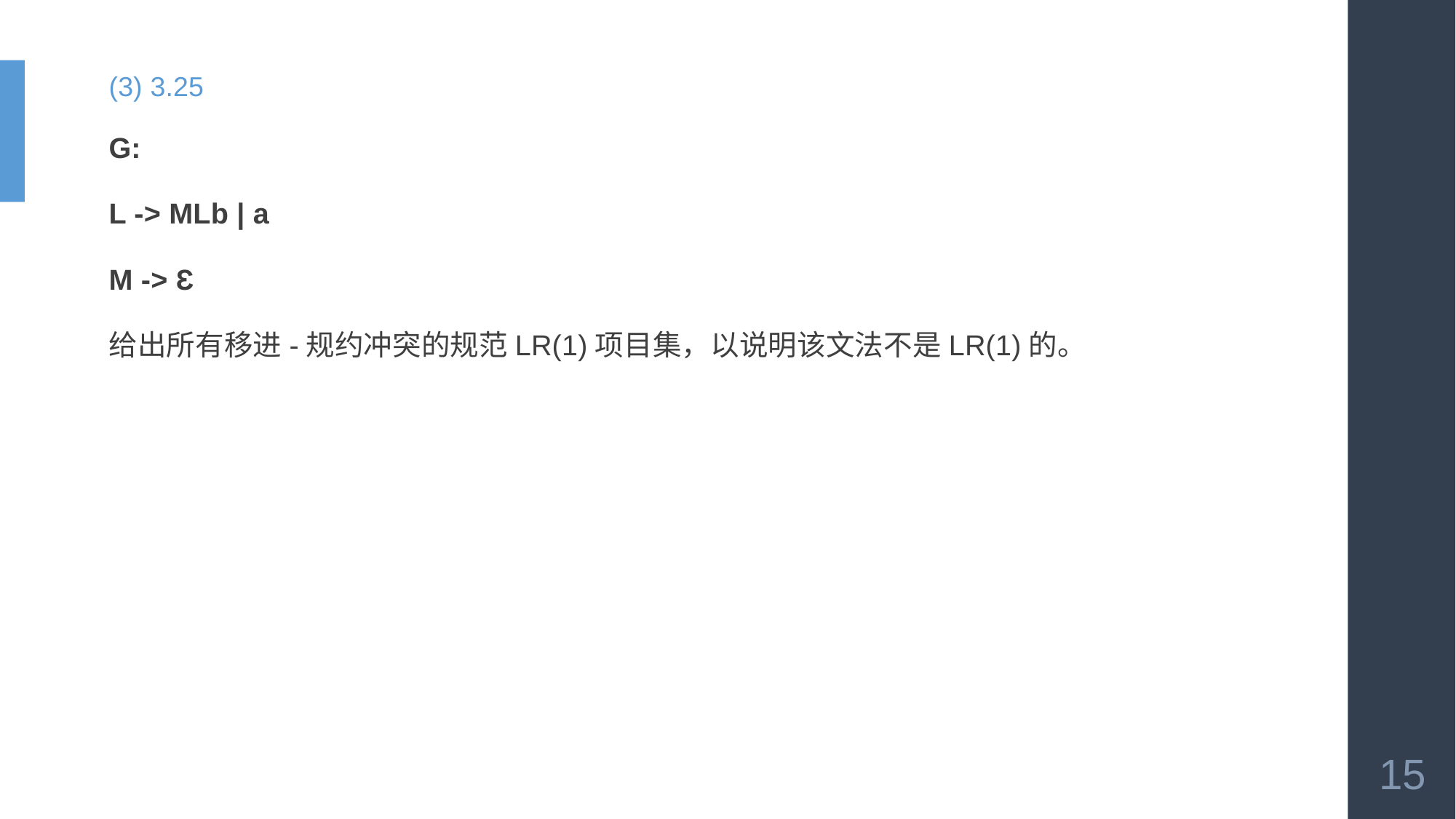

(3) 3.25
G:
L -> MLb | a
M -> Ɛ
给出所有移进-规约冲突的规范LR(1)项目集，以说明该文法不是LR(1)的。

15